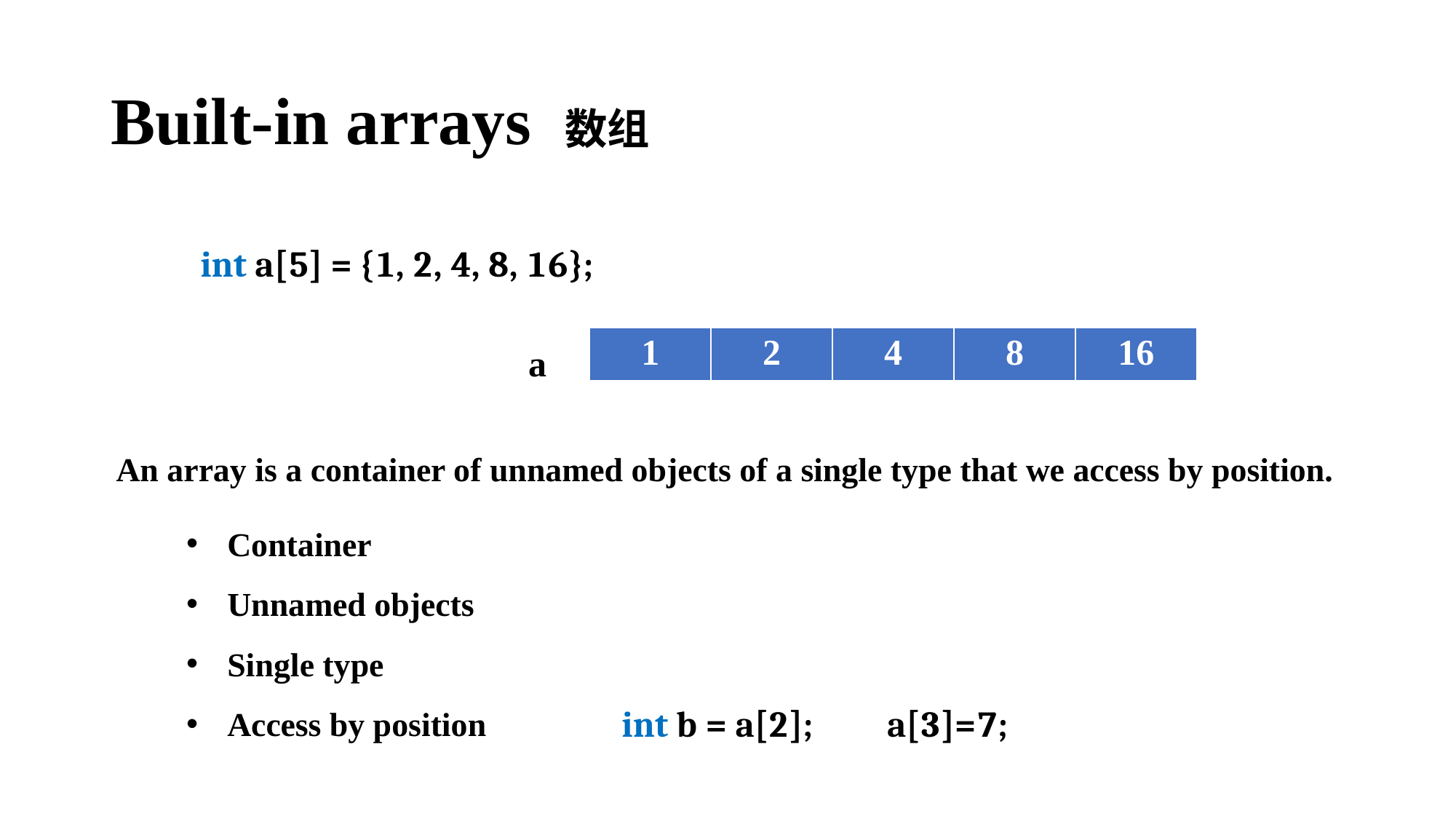

# Built-in arrays 数组
int a[5] = {1, 2, 4, 8, 16};
a
| 1 | 2 | 4 | 8 | 16 |
| --- | --- | --- | --- | --- |
An array is a container of unnamed objects of a single type that we access by position.
Container
Unnamed objects
Single type
Access by position
a[3]=7;
int b = a[2];